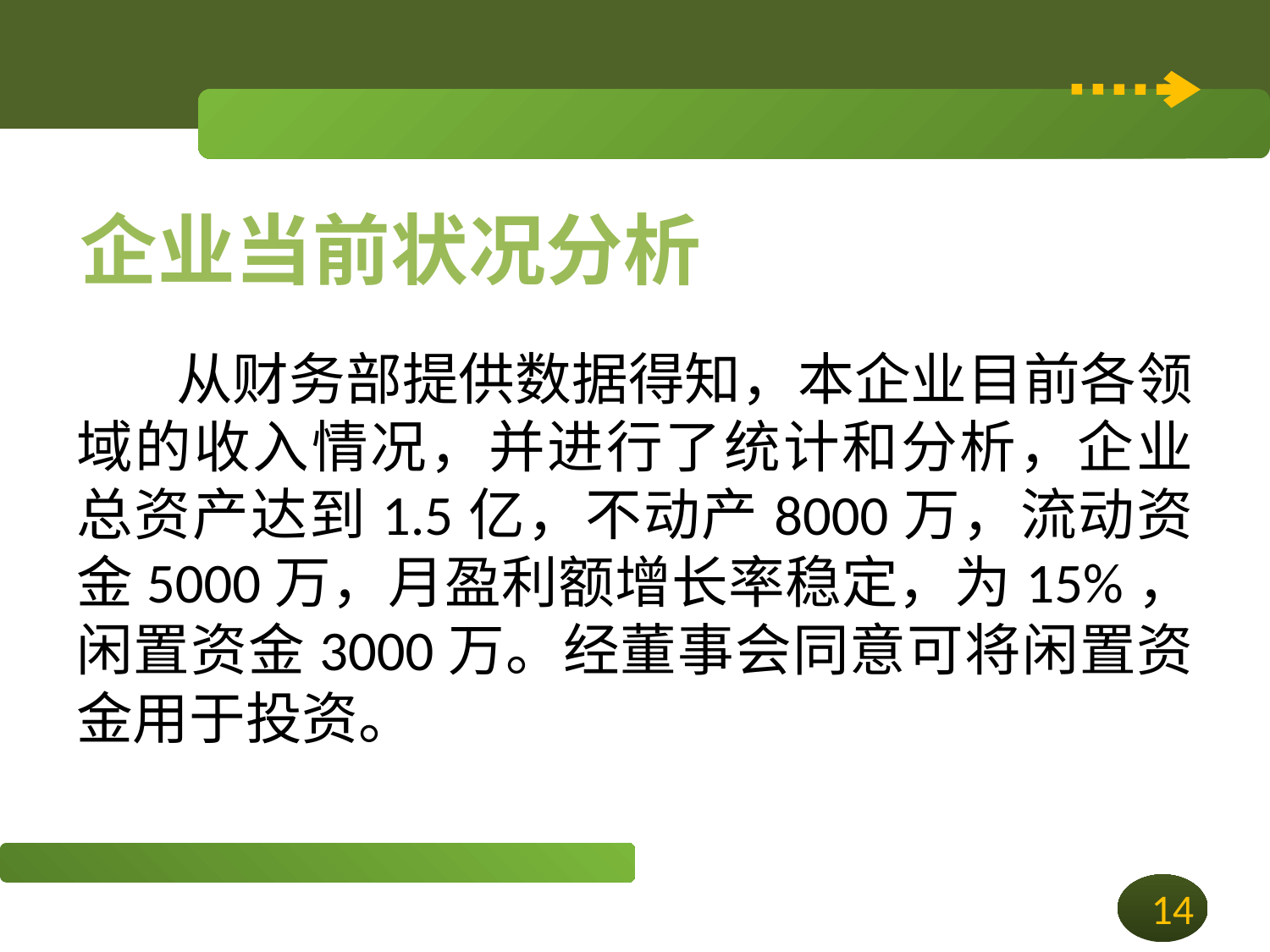

# 企业当前状况分析
从财务部提供数据得知，本企业目前各领域的收入情况，并进行了统计和分析，企业总资产达到1.5亿，不动产8000万，流动资金5000万，月盈利额增长率稳定，为15%，闲置资金3000万。经董事会同意可将闲置资金用于投资。
14